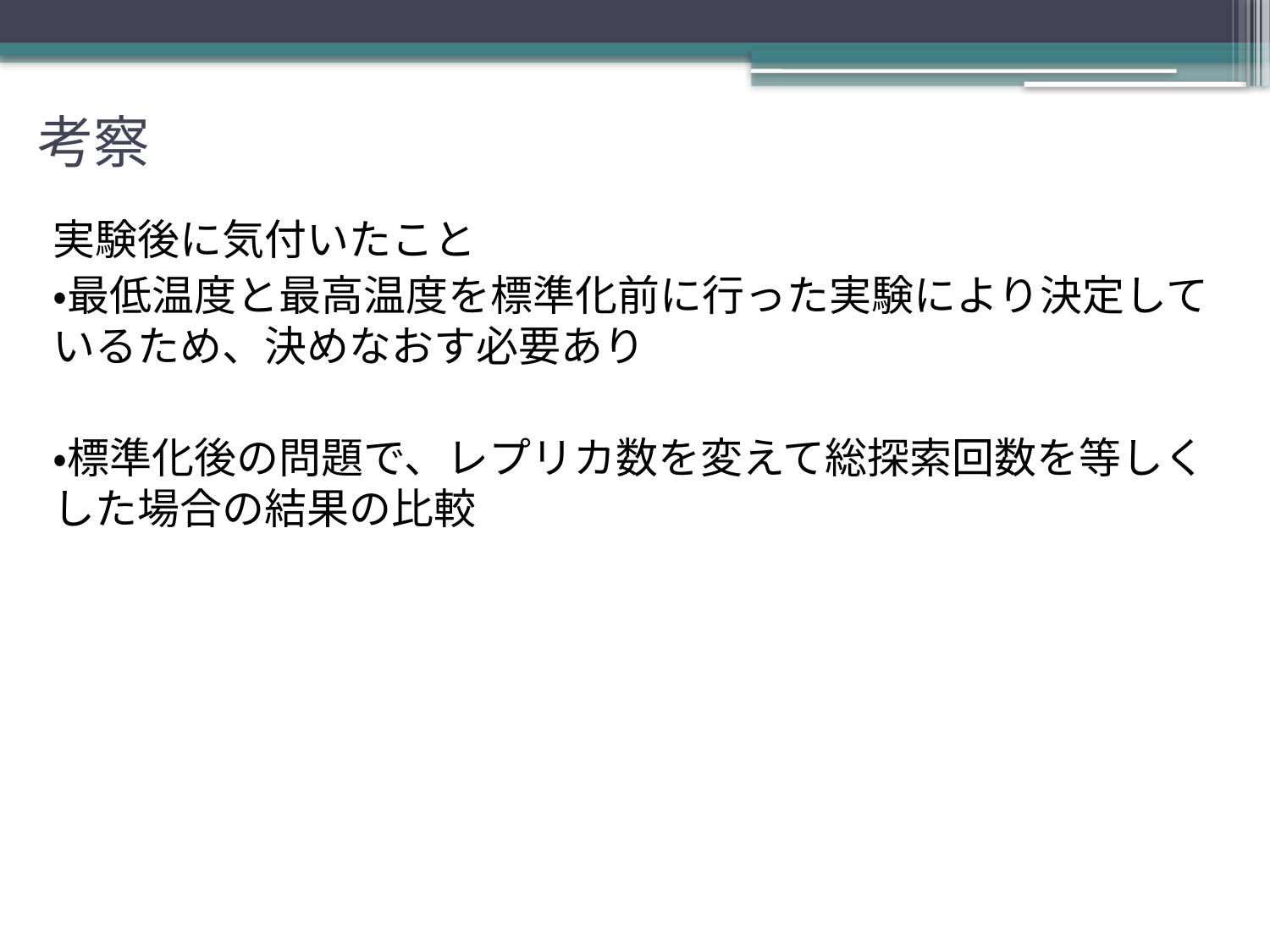

# 考察
実験後に気付いたこと
・最低温度と最高温度を標準化前に行った実験により決定しているため、決めなおす必要あり

・標準化後の問題で、レプリカ数を変えて総探索回数を等しくした場合の結果の比較